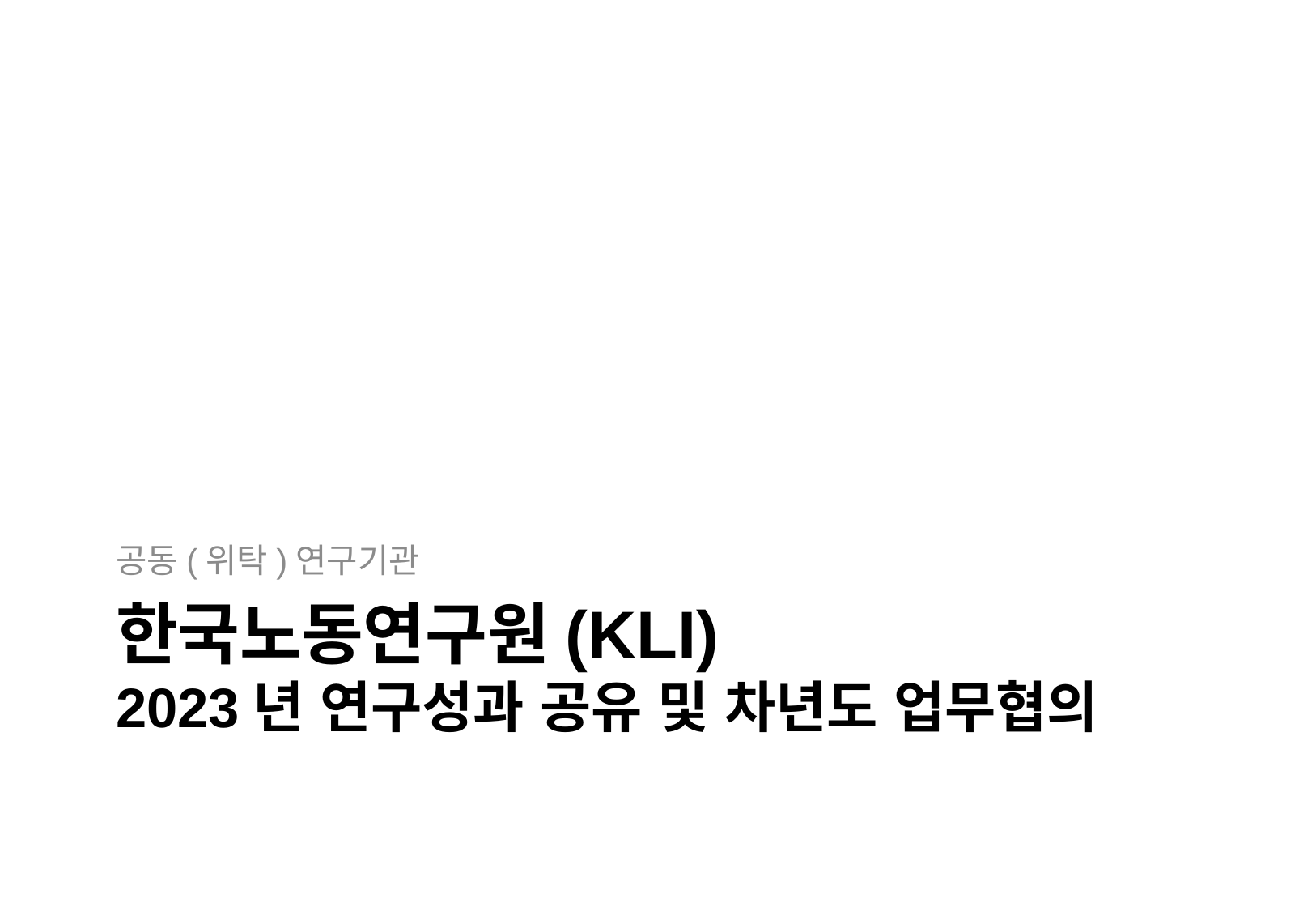

공동(위탁)연구기관
# 한국노동연구원(Kli) 2023년 연구성과 공유 및 차년도 업무협의